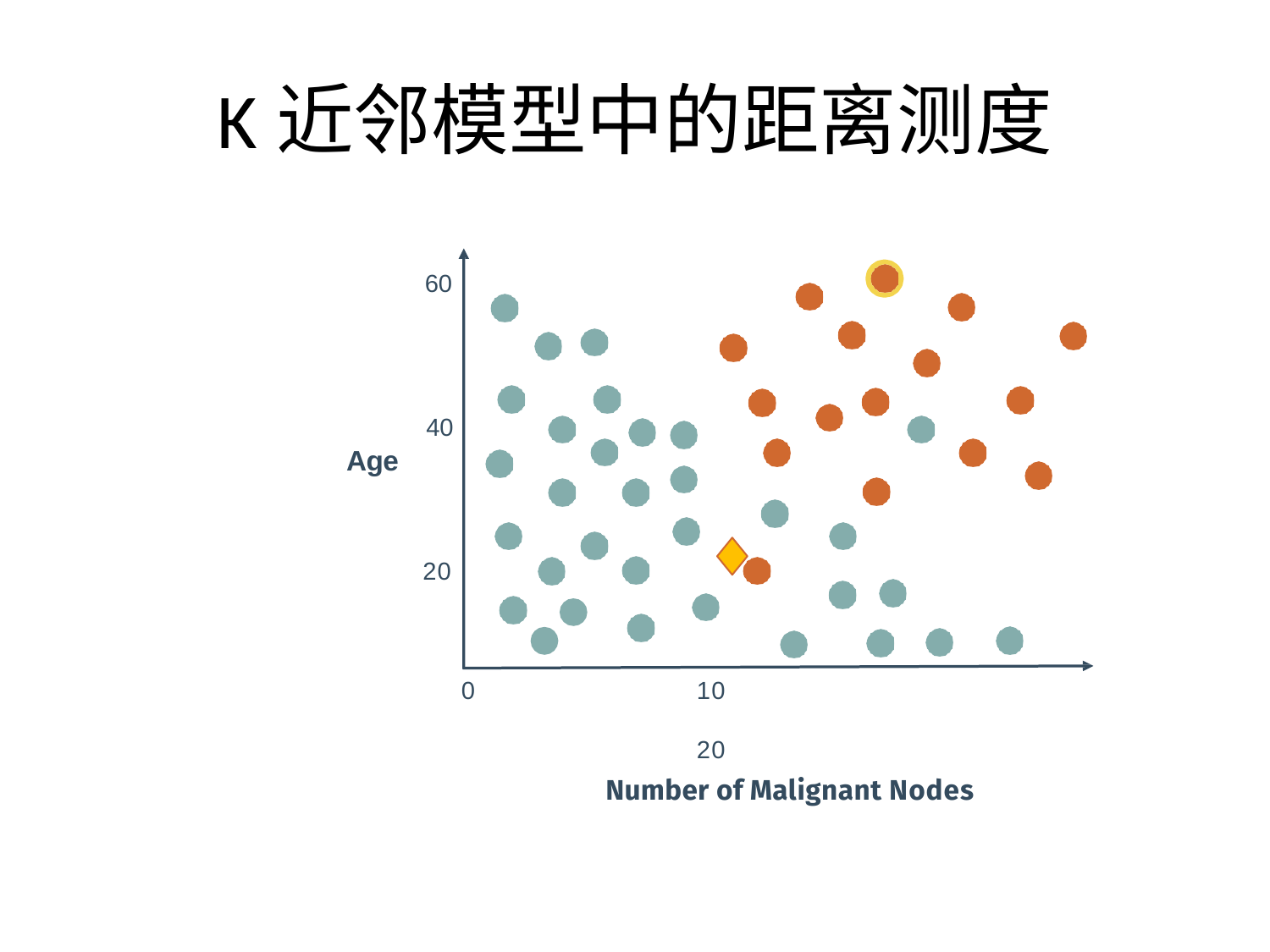

# K近邻模型中的距离测度

60

40
Age

20

10	20
Number of Malignant Nodes
0